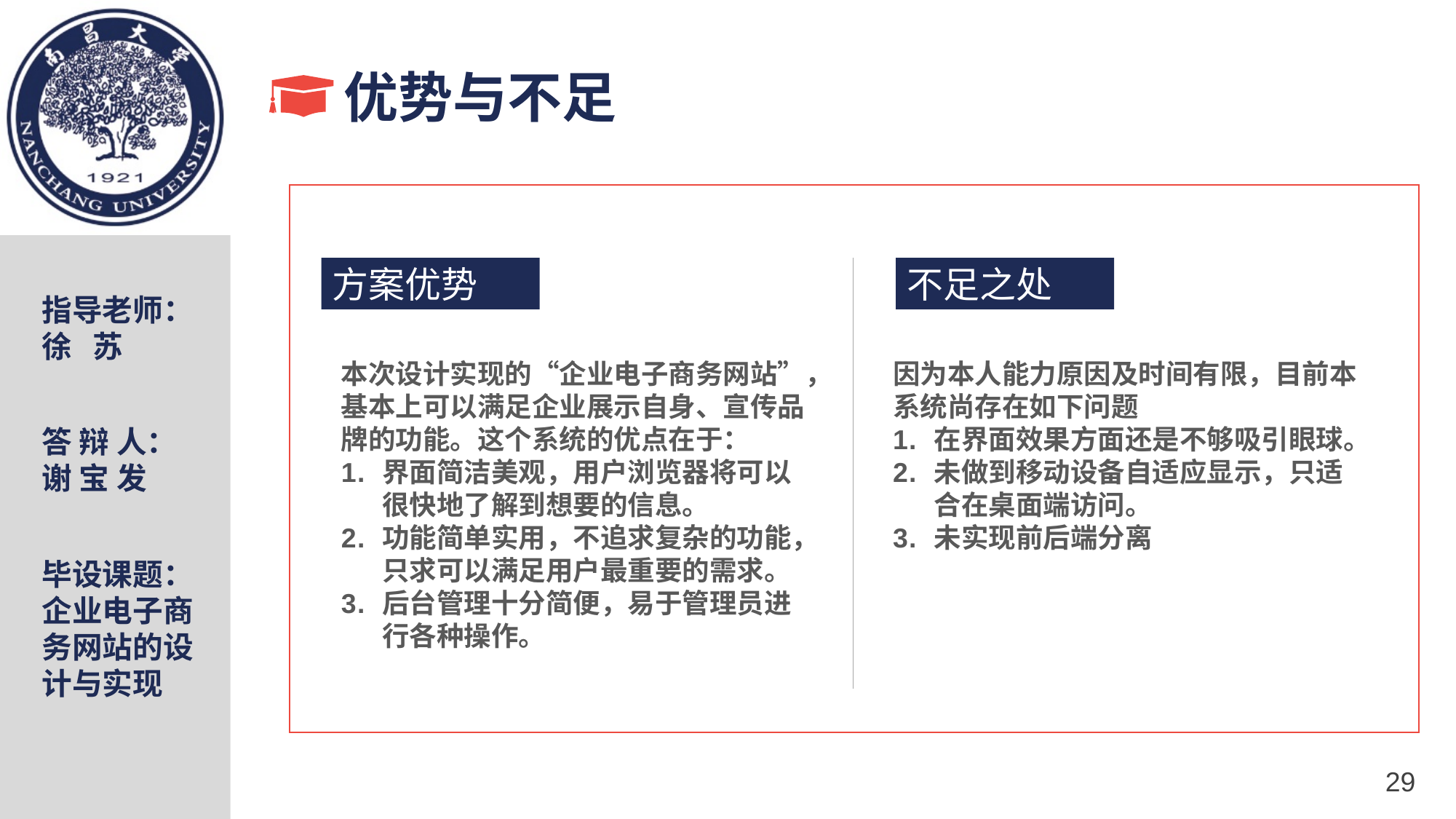

优势与不足

方案优势
不足之处
本次设计实现的“企业电子商务网站”，基本上可以满足企业展示自身、宣传品牌的功能。这个系统的优点在于：
界面简洁美观，用户浏览器将可以很快地了解到想要的信息。
功能简单实用，不追求复杂的功能，只求可以满足用户最重要的需求。
后台管理十分简便，易于管理员进行各种操作。

因为本人能力原因及时间有限，目前本系统尚存在如下问题
在界面效果方面还是不够吸引眼球。
未做到移动设备自适应显示，只适合在桌面端访问。
未实现前后端分离